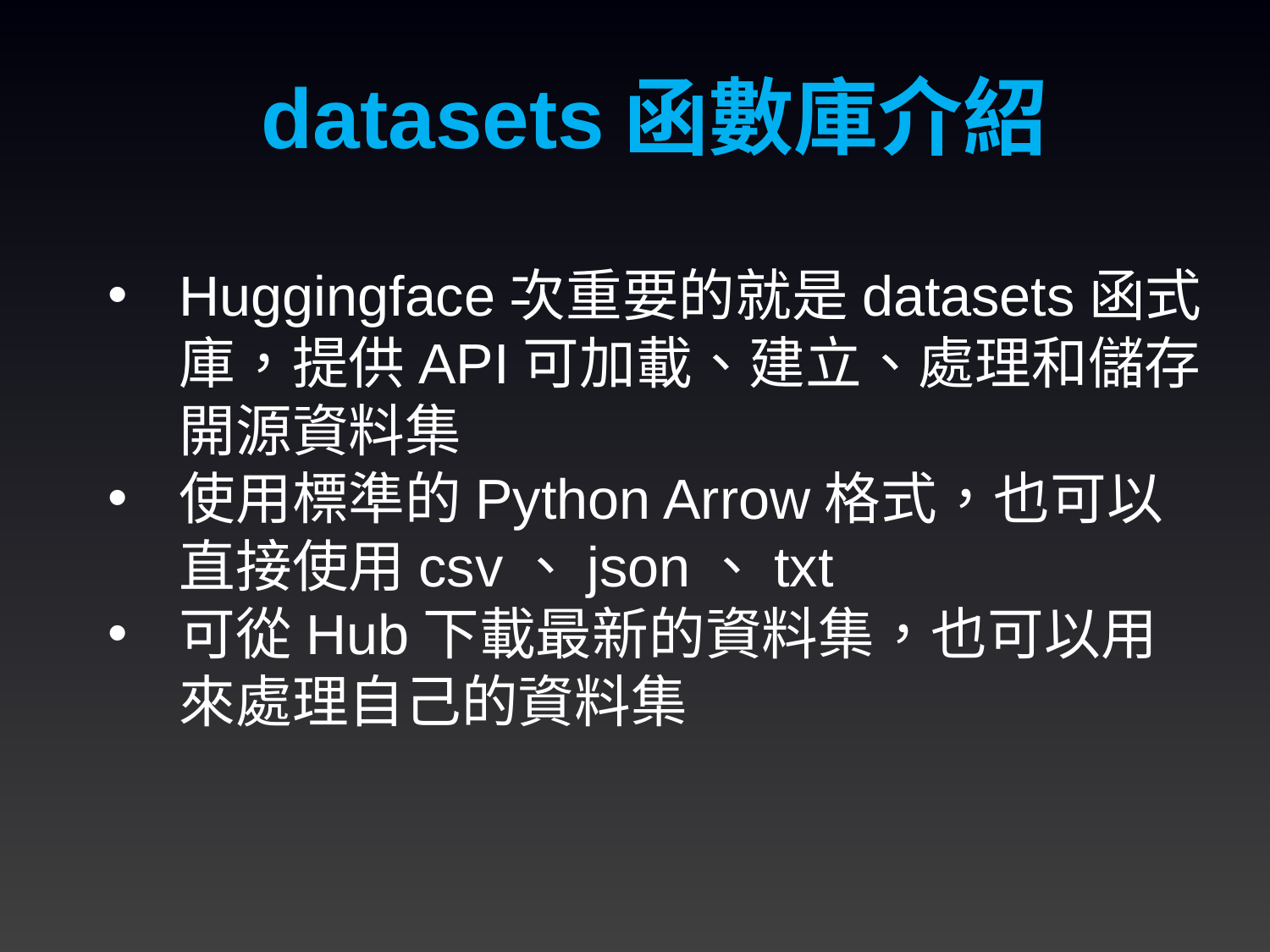

datasets函數庫介紹
Huggingface次重要的就是datasets函式庫，提供API可加載、建立、處理和儲存開源資料集
使用標準的Python Arrow格式，也可以直接使用csv、json、txt
可從Hub下載最新的資料集，也可以用來處理自己的資料集